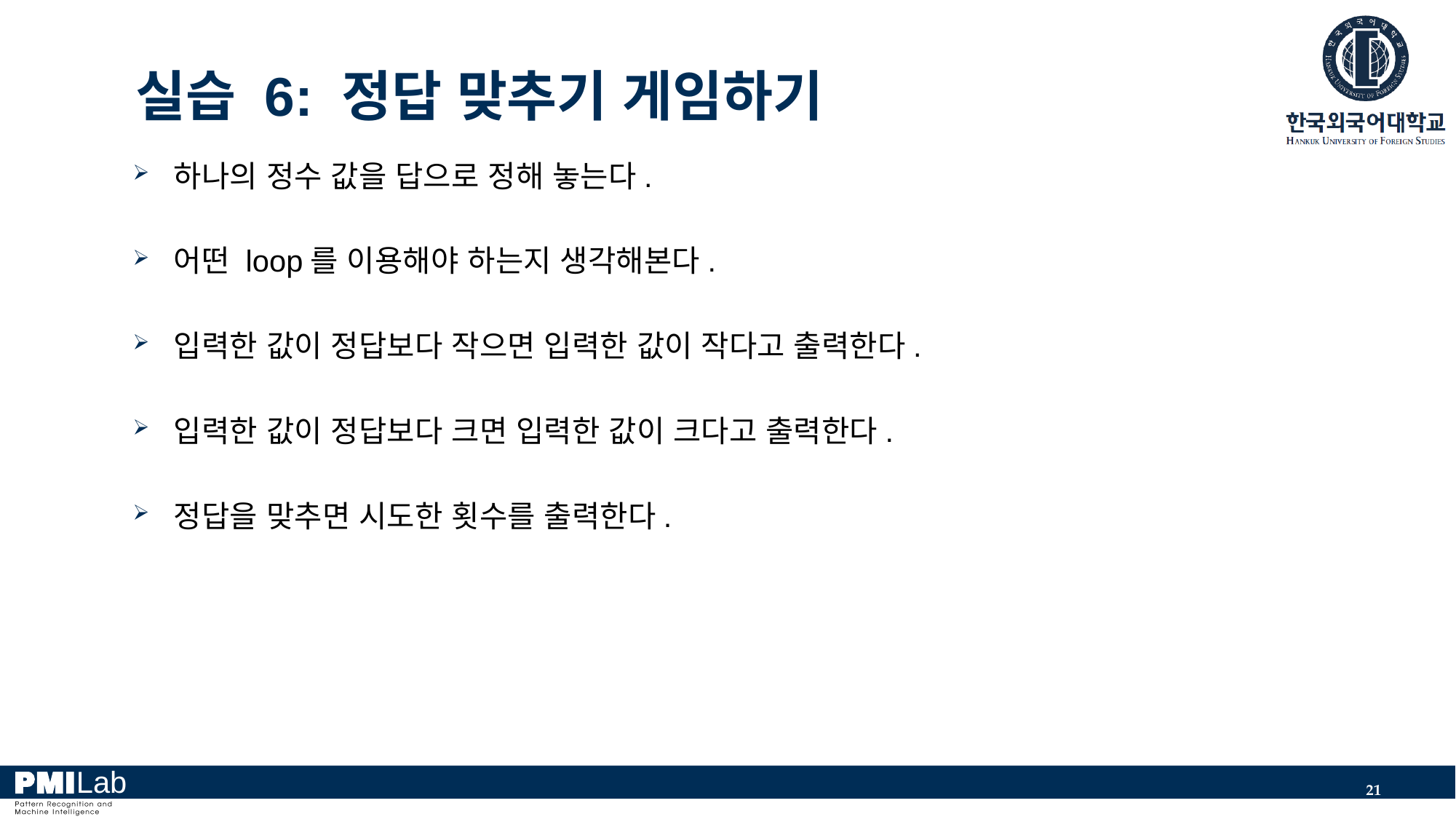

# 실습 6: 정답 맞추기 게임하기
하나의 정수 값을 답으로 정해 놓는다.

어떤 loop를 이용해야 하는지 생각해본다.

입력한 값이 정답보다 작으면 입력한 값이 작다고 출력한다.

입력한 값이 정답보다 크면 입력한 값이 크다고 출력한다.

정답을 맞추면 시도한 횟수를 출력한다.
21